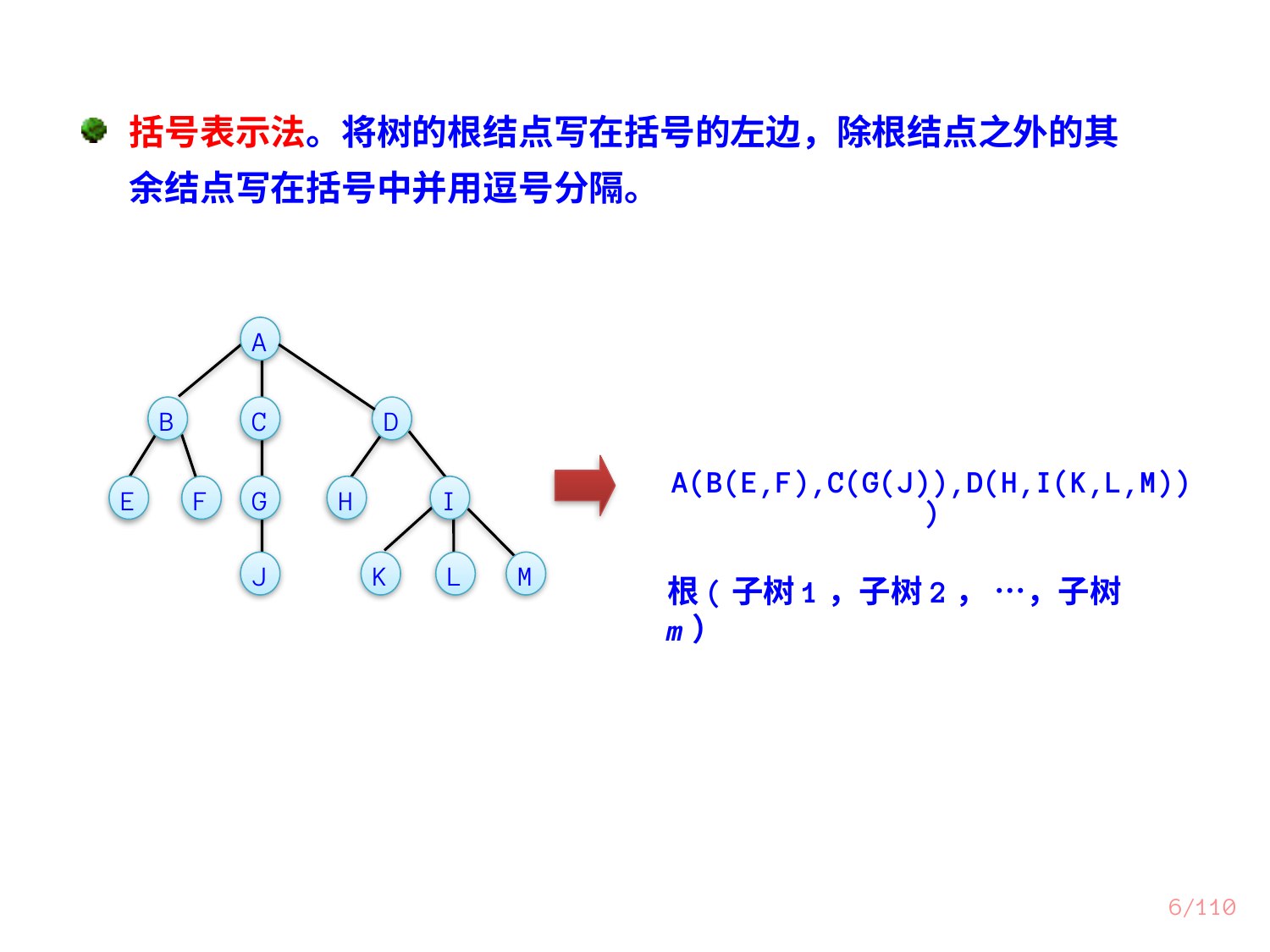

括号表示法。将树的根结点写在括号的左边，除根结点之外的其余结点写在括号中并用逗号分隔。
A

B
C
D

G
E
F
H
I

J
K
L
M

A(B(E,F),C(G(J)),D(H,I(K,L,M)))
根(子树1，子树2， …，子树m）
6/110